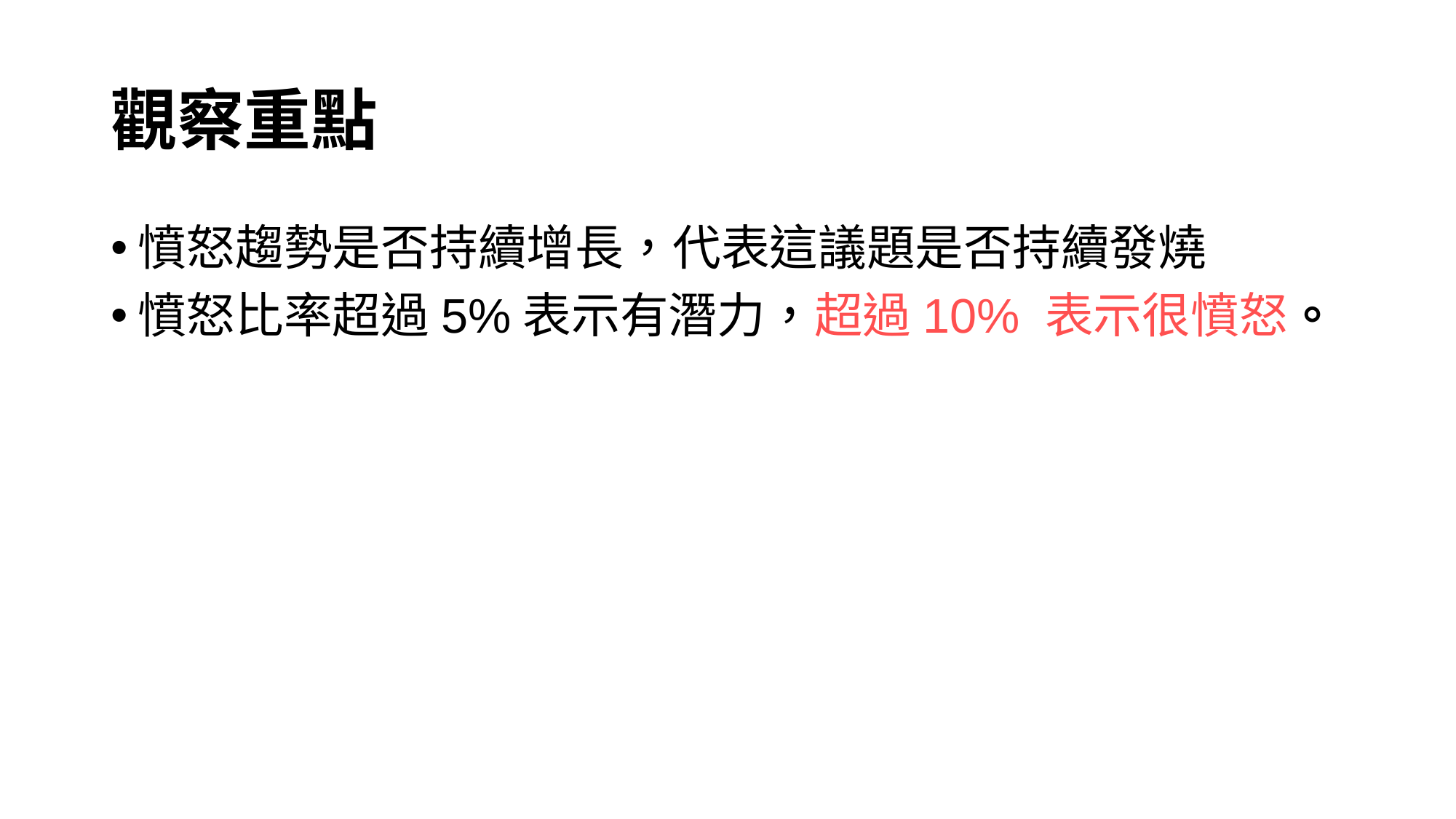

# 觀察重點
憤怒趨勢是否持續增長，代表這議題是否持續發燒
憤怒比率超過5%表示有潛力，超過10% 表示很憤怒。